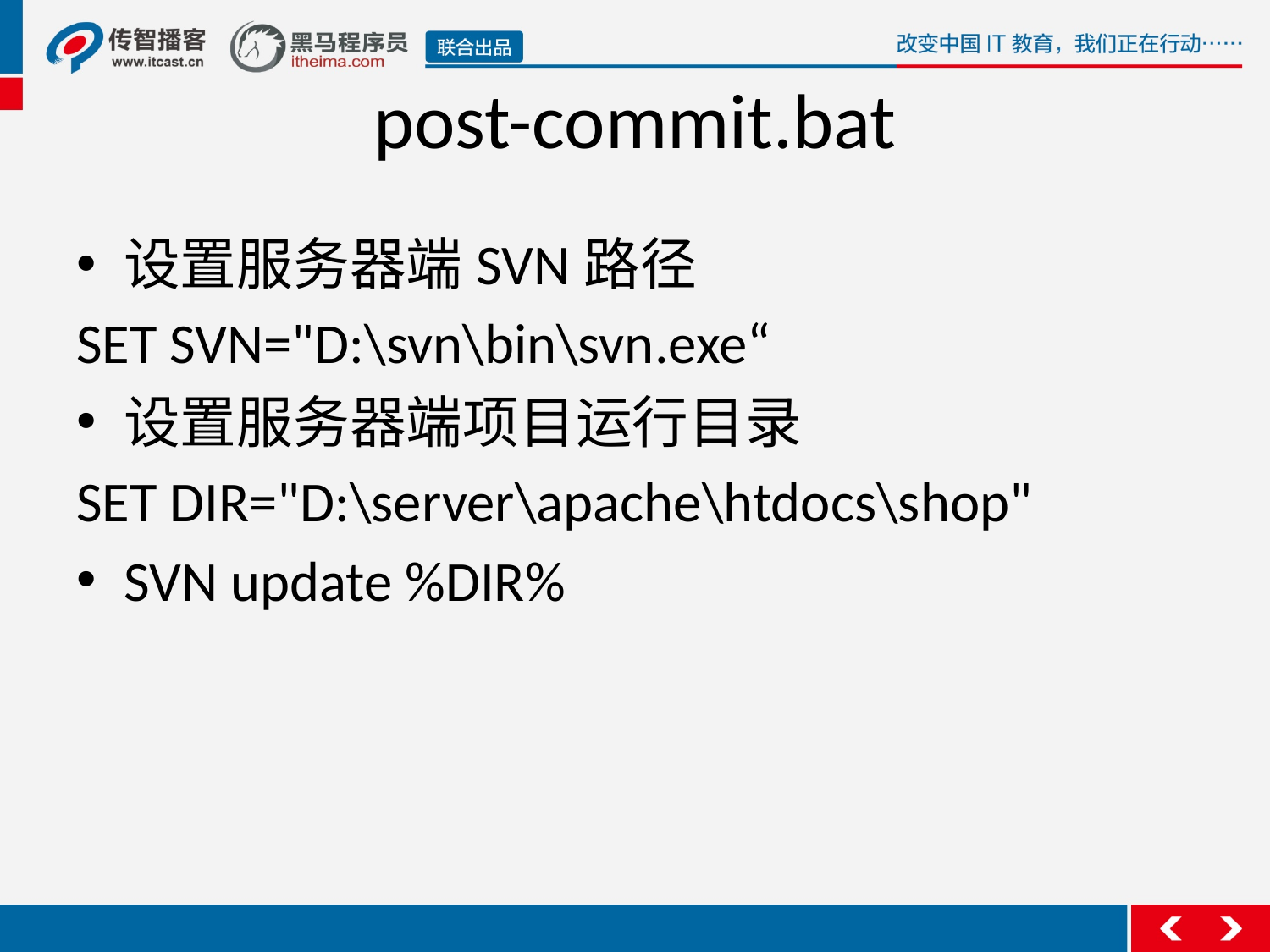

# post-commit.bat
设置服务器端SVN路径
SET SVN="D:\svn\bin\svn.exe“
设置服务器端项目运行目录
SET DIR="D:\server\apache\htdocs\shop"
SVN update %DIR%